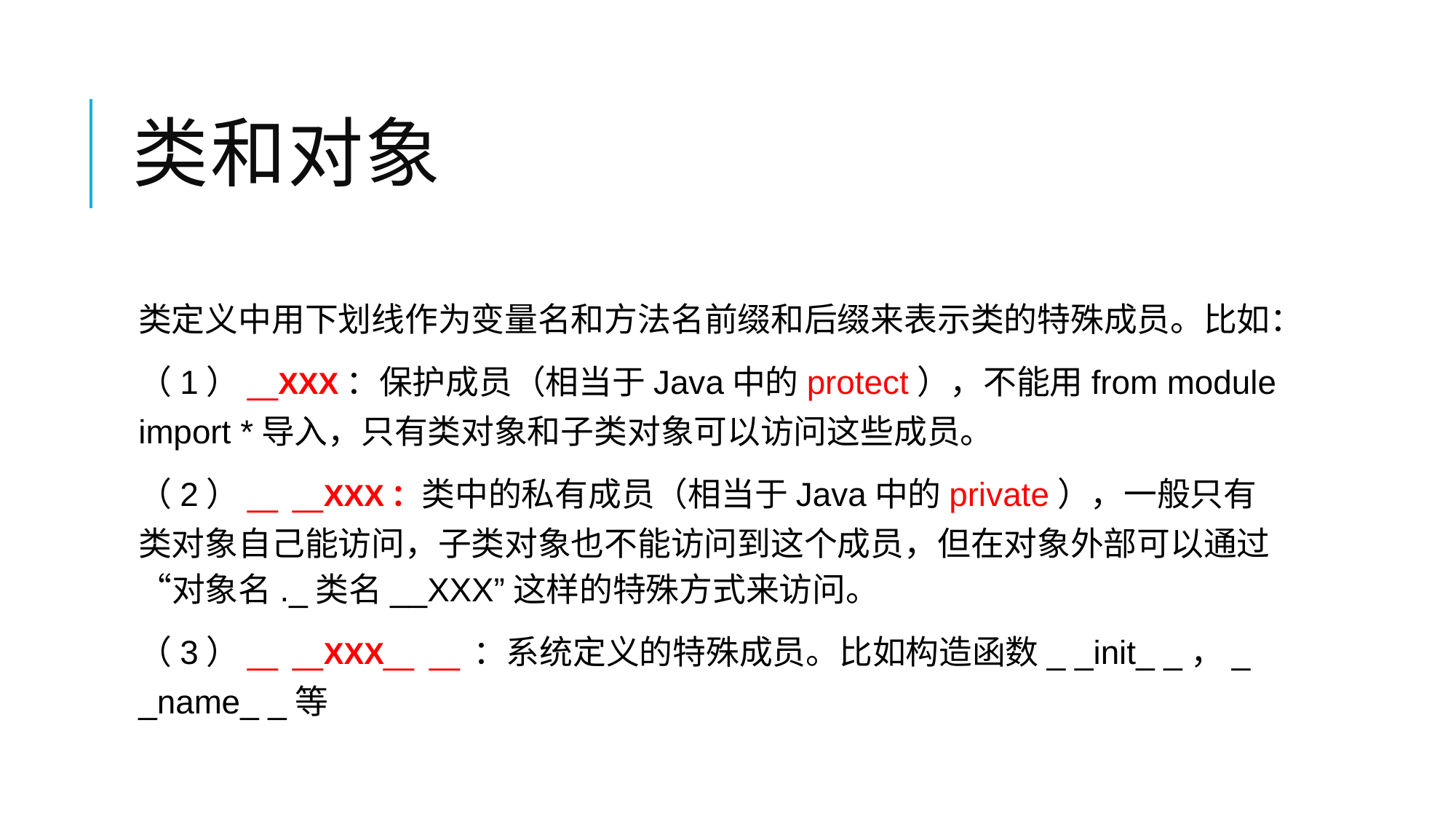

# 类和对象
类定义中用下划线作为变量名和方法名前缀和后缀来表示类的特殊成员。比如：
（1）_XXX：保护成员（相当于Java中的protect），不能用from module import *导入，只有类对象和子类对象可以访问这些成员。
（2）_ _XXX：类中的私有成员（相当于Java中的private），一般只有类对象自己能访问，子类对象也不能访问到这个成员，但在对象外部可以通过“对象名._类名__XXX”这样的特殊方式来访问。
（3）_ _XXX_ _：系统定义的特殊成员。比如构造函数_ _init_ _，_ _name_ _等